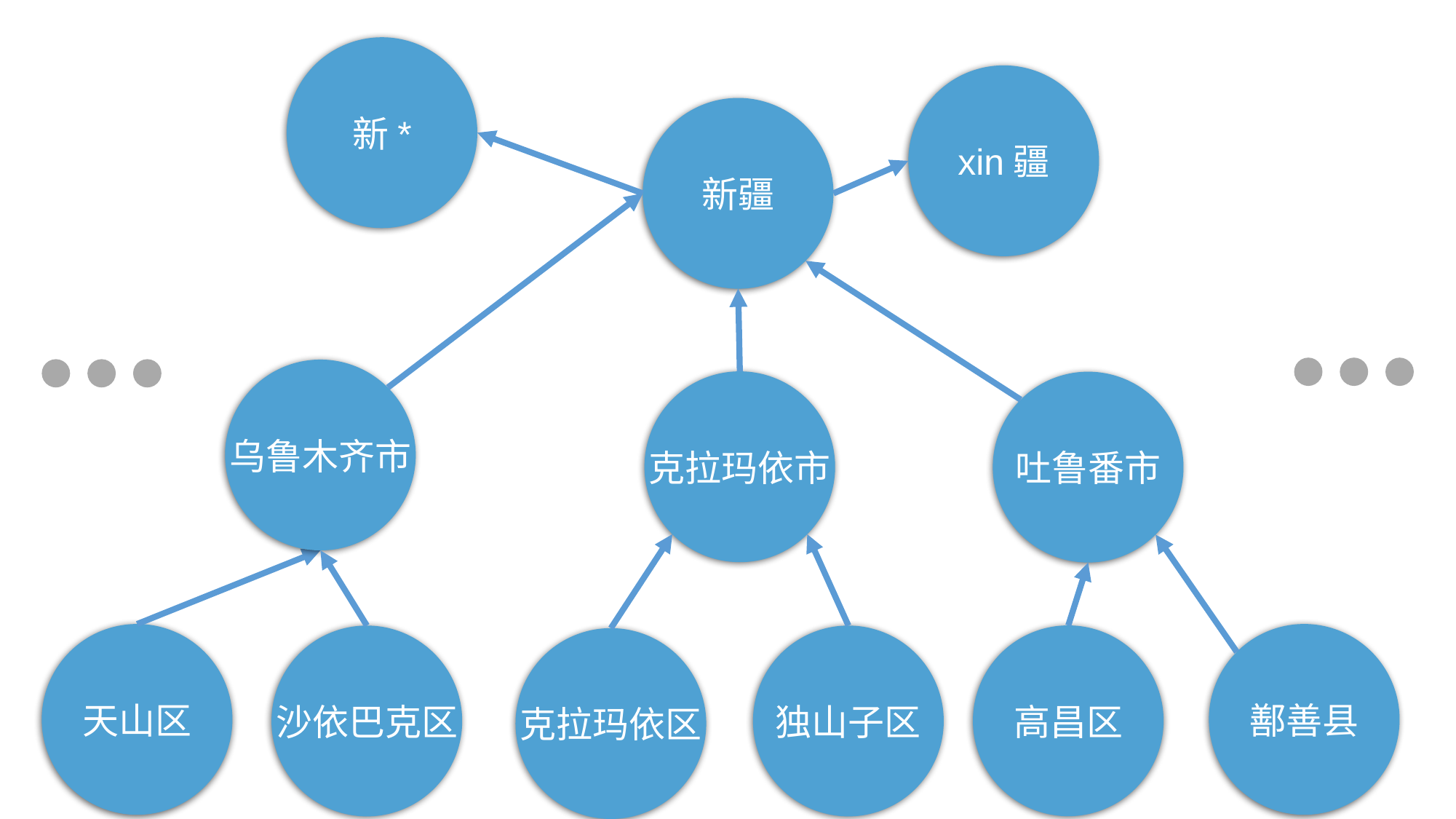

新*
xin疆
新疆

乌鲁木齐市
克拉玛依市
吐鲁番市
天山区
鄯善县
高昌区
沙依巴克区
独山子区
克拉玛依区